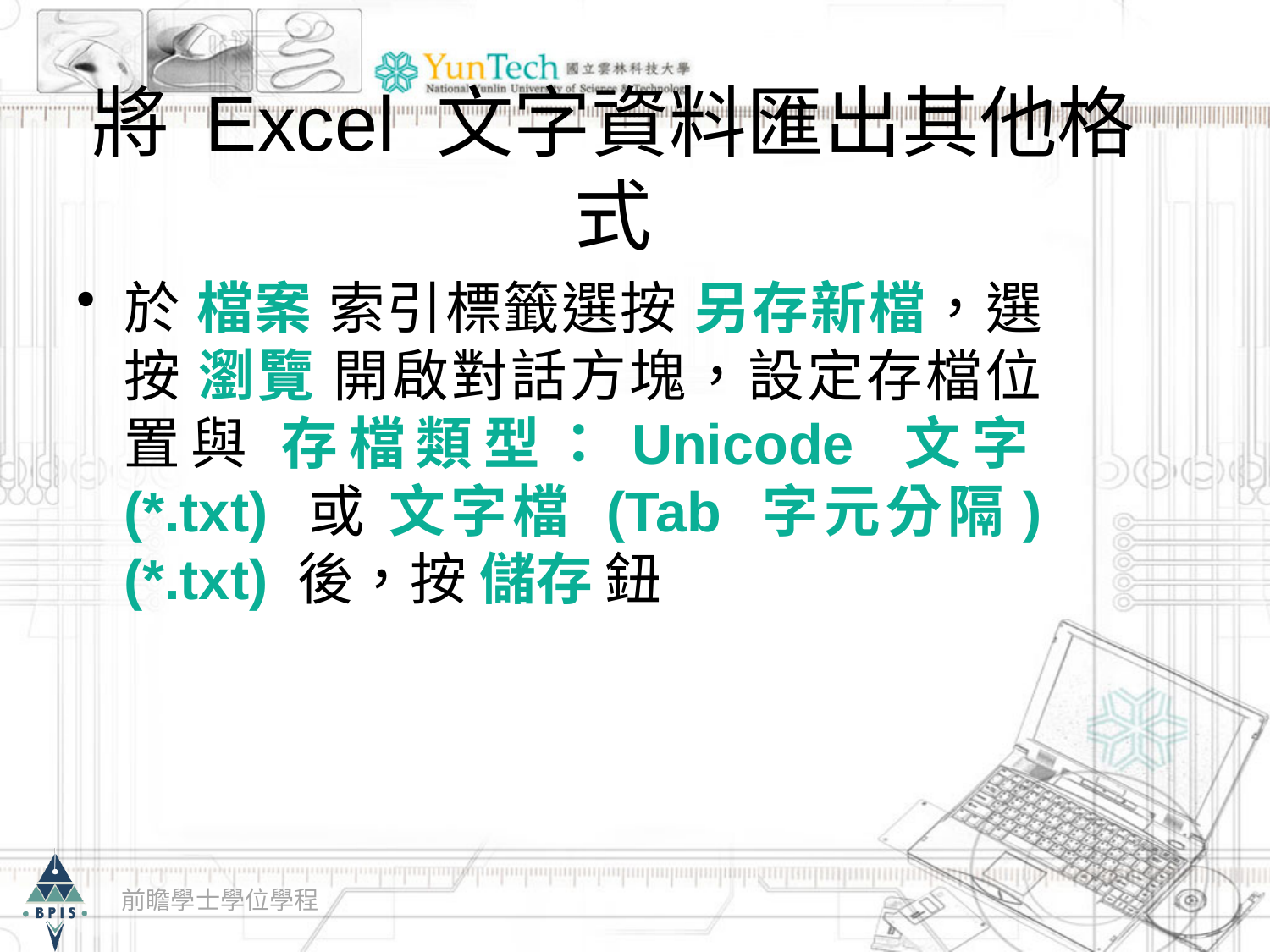

# 將 Excel 文字資料匯出其他格式
於 檔案 索引標籤選按 另存新檔，選按 瀏覽 開啟對話方塊，設定存檔位置與 存檔類型：Unicode 文字(*.txt) 或 文字檔 (Tab 字元分隔)(*.txt) 後，按 儲存 鈕